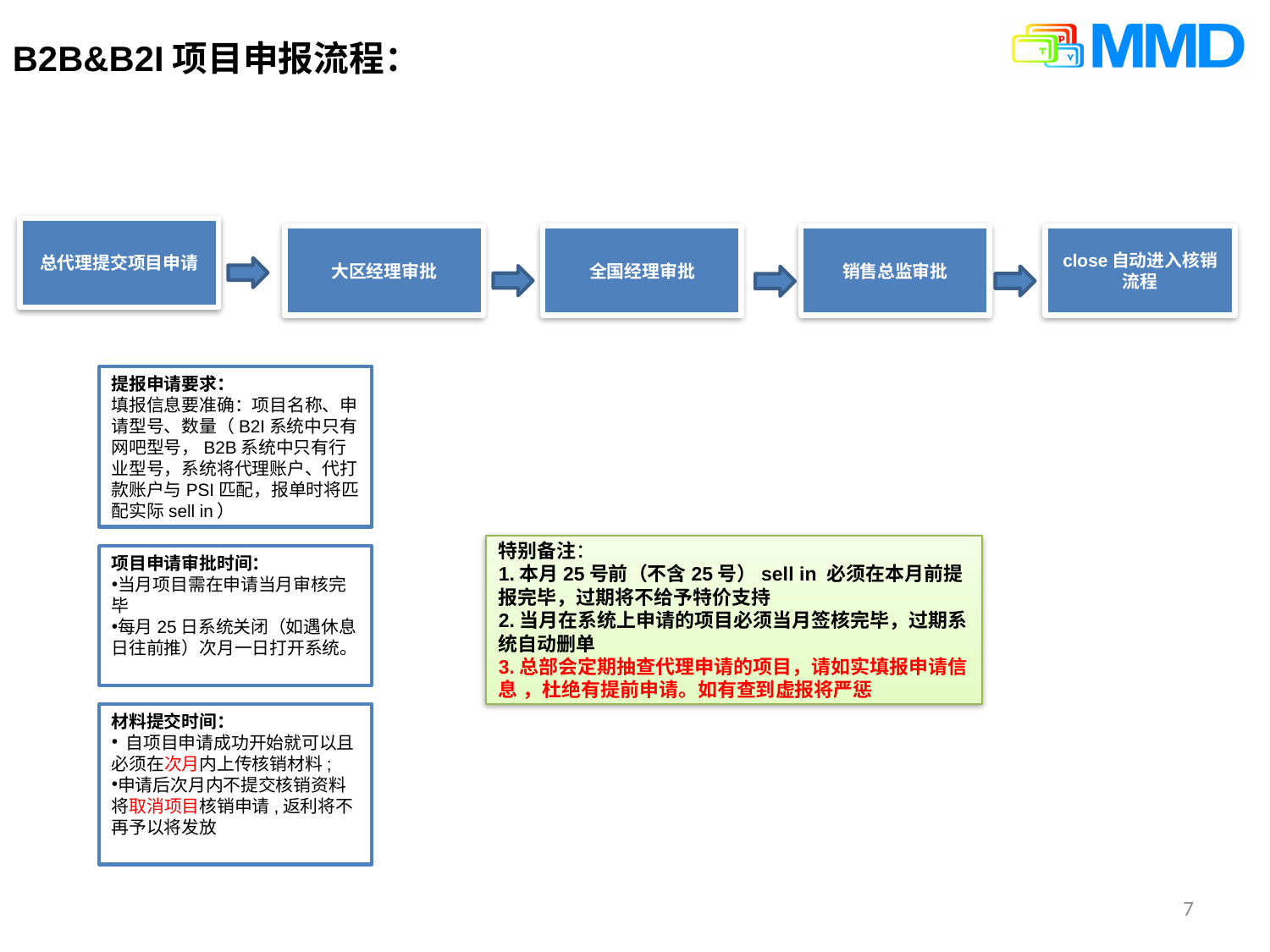

B2B&B2I项目申报流程：
总代理提交项目申请
大区经理审批
全国经理审批
销售总监审批
close自动进入核销流程

提报申请要求：
填报信息要准确：项目名称、申请型号、数量（B2I系统中只有网吧型号，B2B系统中只有行业型号，系统将代理账户、代打款账户与PSI匹配，报单时将匹配实际sell in）
特别备注：
1.本月25号前（不含25号）sell in 必须在本月前提报完毕，过期将不给予特价支持
2.当月在系统上申请的项目必须当月签核完毕，过期系统自动删单
3.总部会定期抽查代理申请的项目，请如实填报申请信息 ，杜绝有提前申请。如有查到虚报将严惩
项目申请审批时间：
当月项目需在申请当月审核完毕
每月25日系统关闭（如遇休息日往前推）次月一日打开系统。

材料提交时间：
 自项目申请成功开始就可以且必须在次月内上传核销材料;
申请后次月内不提交核销资料将取消项目核销申请,返利将不再予以将发放

7